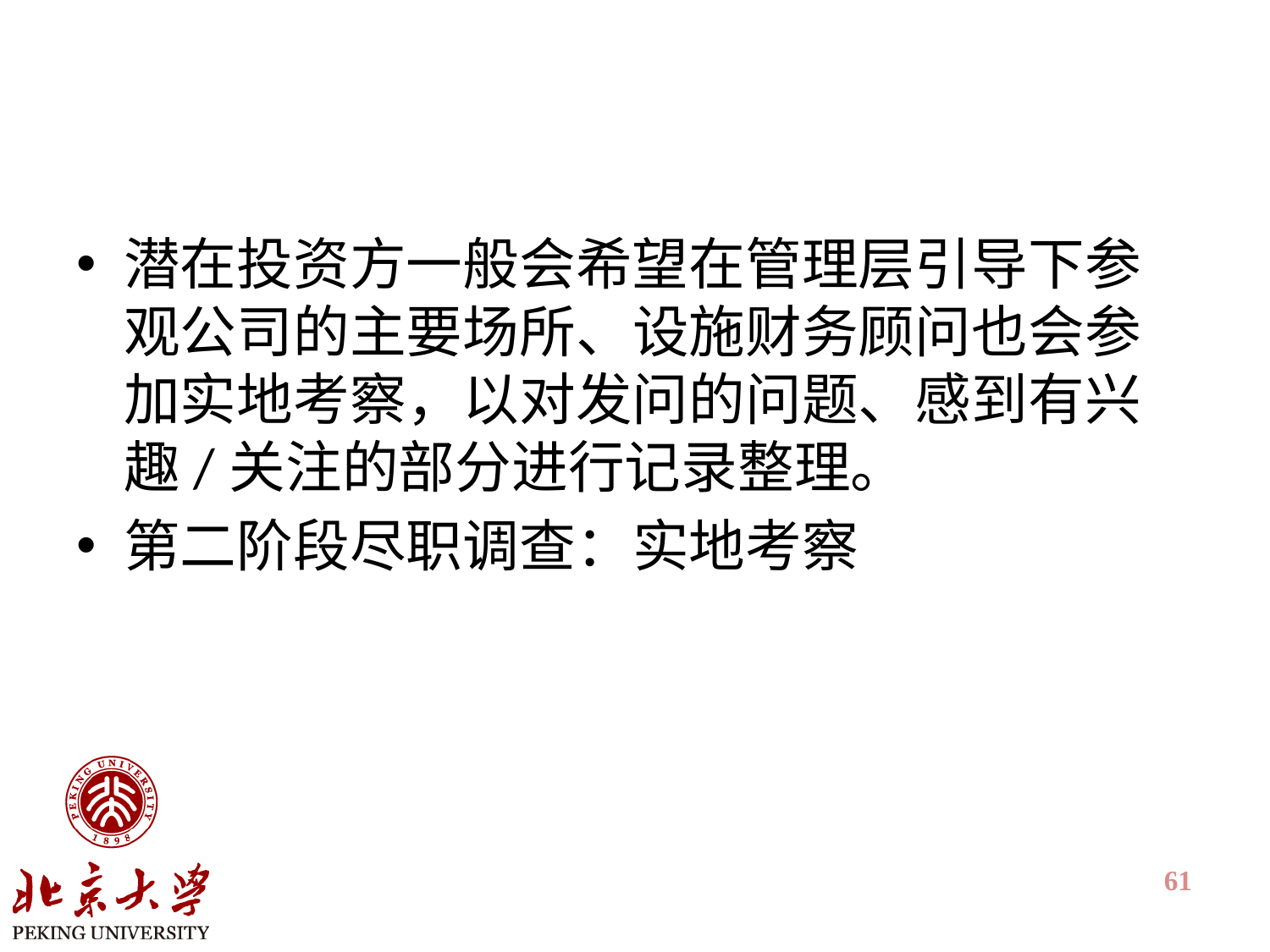

#
潜在投资方一般会希望在管理层引导下参观公司的主要场所、设施财务顾问也会参加实地考察，以对发问的问题、感到有兴趣/关注的部分进行记录整理。
第二阶段尽职调查：实地考察
61